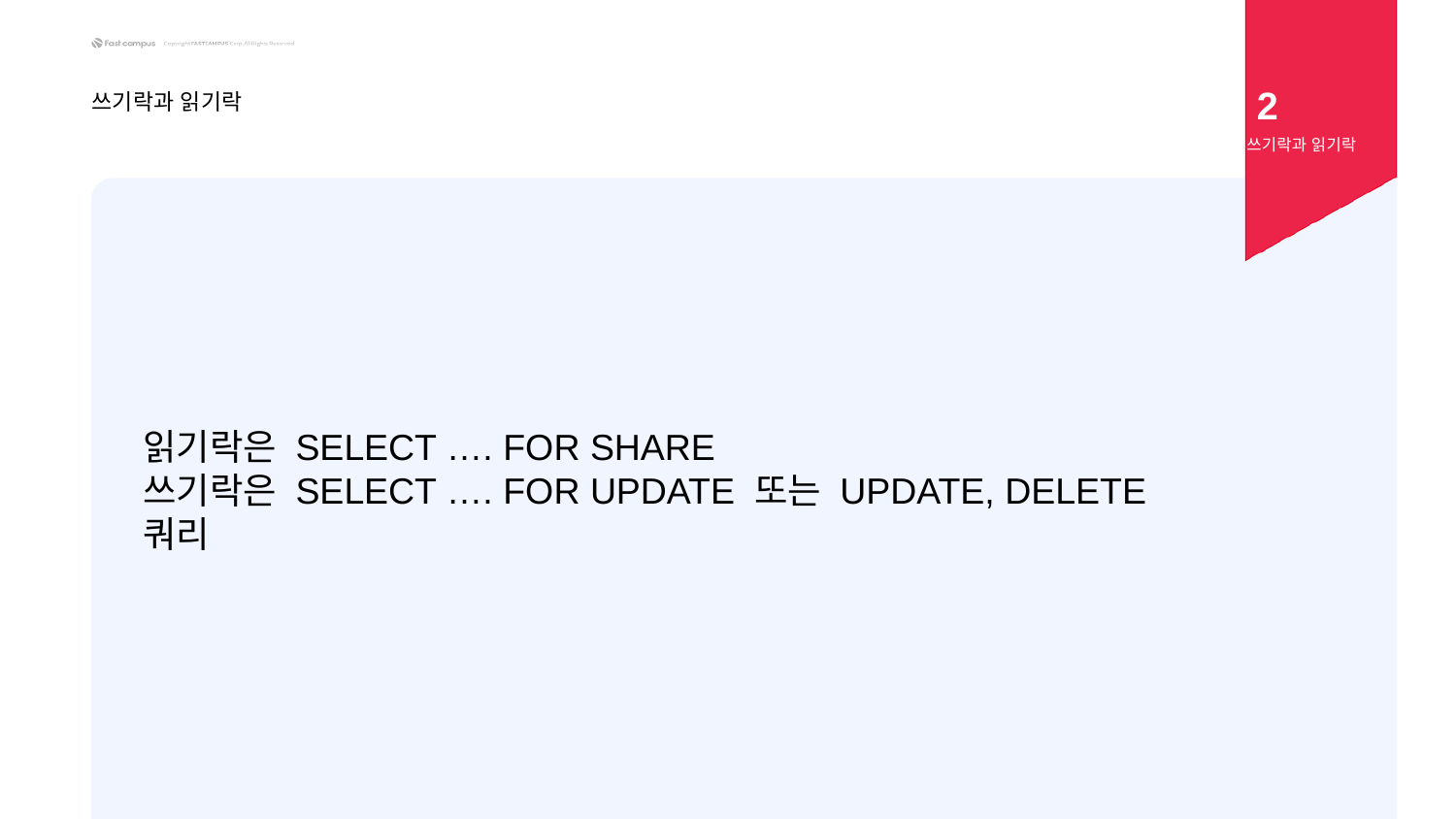

2
쓰기락과 읽기락

쓰기락과 읽기락
읽기락은 SELECT …. FOR SHARE
쓰기락은 SELECT …. FOR UPDATE 또는 UPDATE, DELETE 쿼리